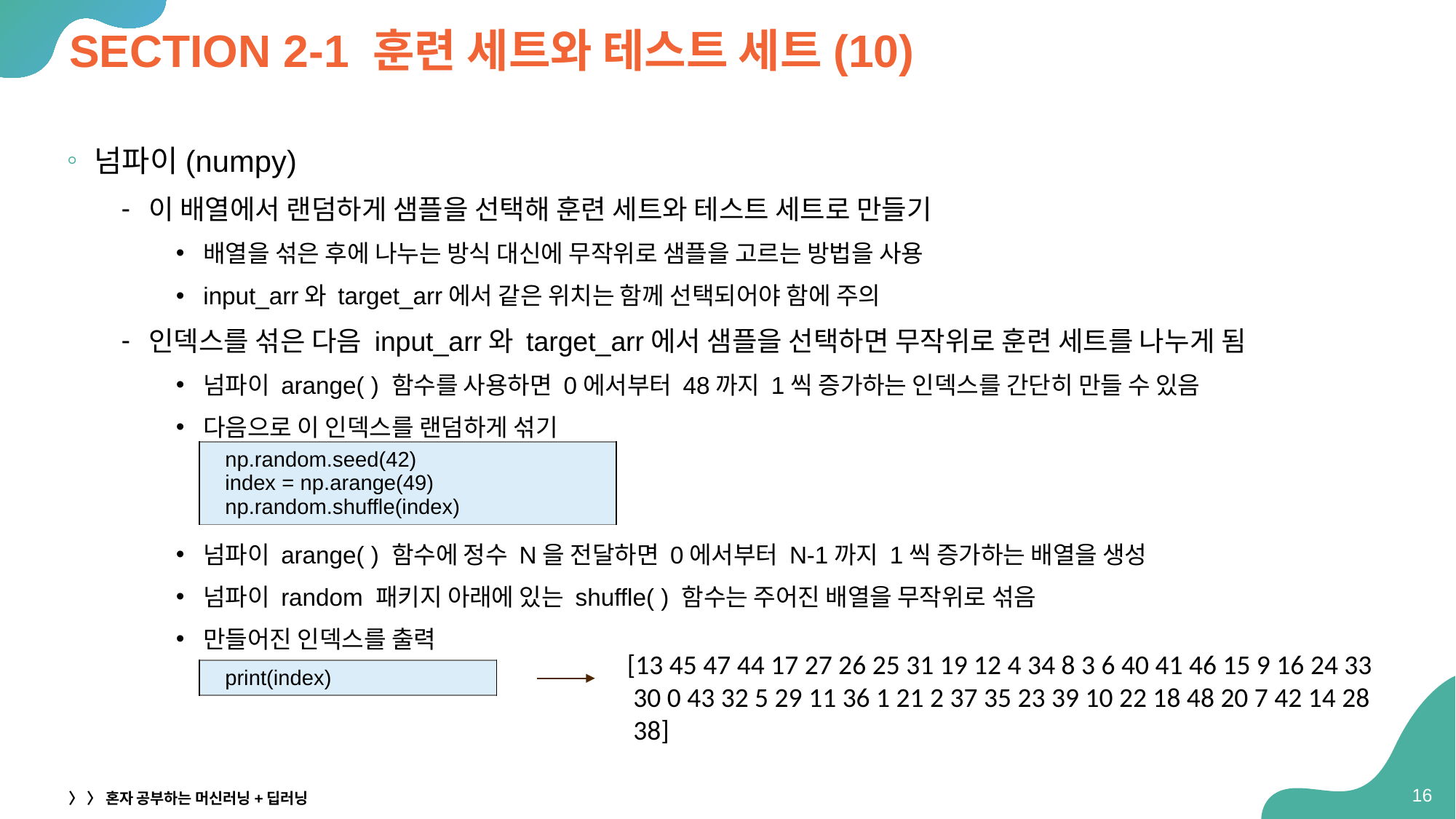

# SECTION 2-1 훈련 세트와 테스트 세트(10)
넘파이(numpy)
이 배열에서 랜덤하게 샘플을 선택해 훈련 세트와 테스트 세트로 만들기
배열을 섞은 후에 나누는 방식 대신에 무작위로 샘플을 고르는 방법을 사용
input_arr와 target_arr에서 같은 위치는 함께 선택되어야 함에 주의
인덱스를 섞은 다음 input_arr와 target_arr에서 샘플을 선택하면 무작위로 훈련 세트를 나누게 됨
넘파이 arange( ) 함수를 사용하면 0에서부터 48까지 1씩 증가하는 인덱스를 간단히 만들 수 있음
다음으로 이 인덱스를 랜덤하게 섞기

넘파이 arange( ) 함수에 정수 N을 전달하면 0에서부터 N-1까지 1씩 증가하는 배열을 생성
넘파이 random 패키지 아래에 있는 shuffle( ) 함수는 주어진 배열을 무작위로 섞음
만들어진 인덱스를 출력
| np.random.seed(42) index = np.arange(49) np.random.shuffle(index) |
| --- |
[13 45 47 44 17 27 26 25 31 19 12 4 34 8 3 6 40 41 46 15 9 16 24 33
 30 0 43 32 5 29 11 36 1 21 2 37 35 23 39 10 22 18 48 20 7 42 14 28
 38]
| print(index) |
| --- |
16
〉 〉 혼자 공부하는 머신러닝+딥러닝